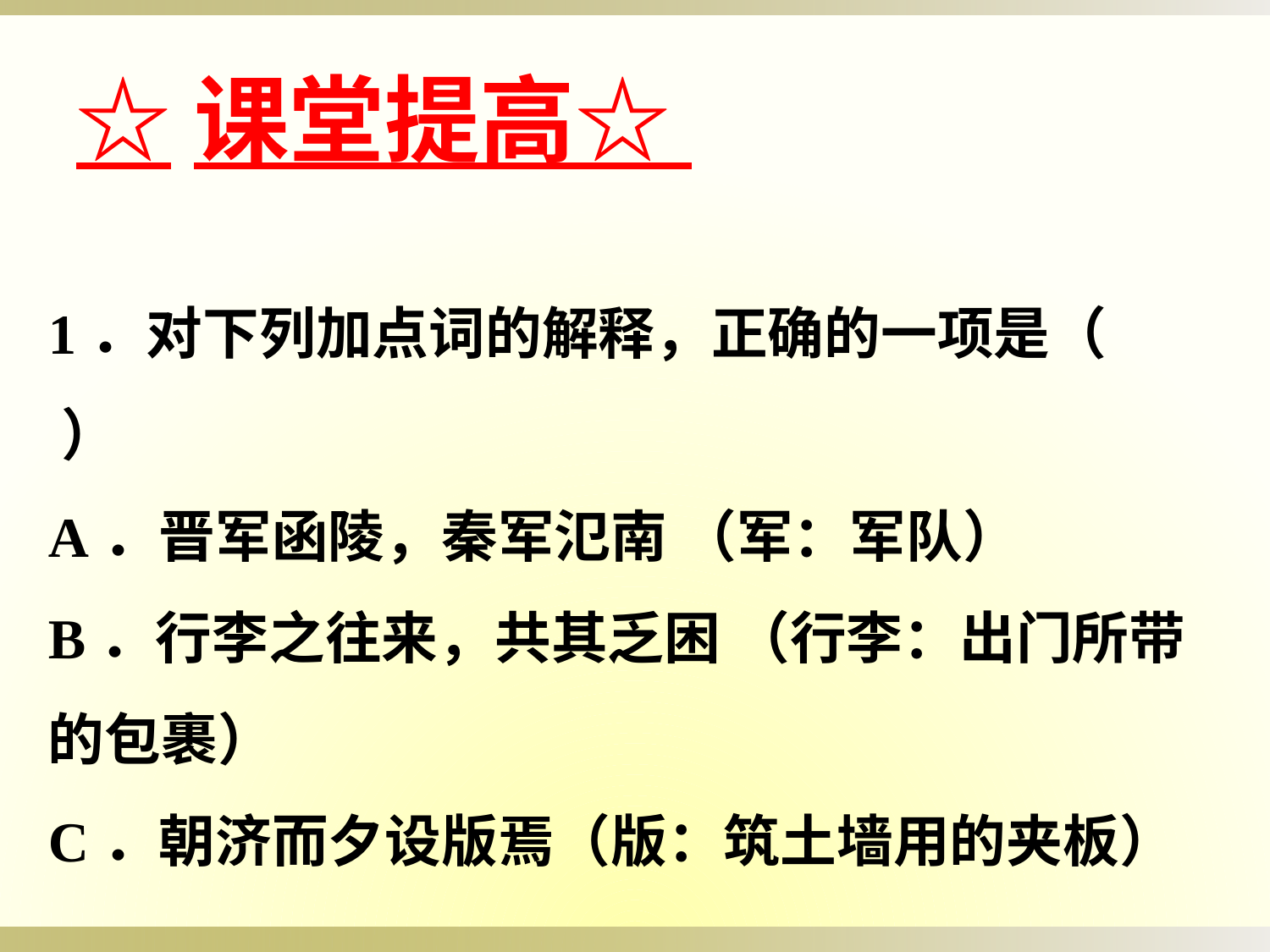

☆课堂提高☆
1．对下列加点词的解释，正确的一项是（     ）
A．晋军函陵，秦军氾南 （军：军队）
B．行李之往来，共其乏困 （行李：出门所带的包裹）
C．朝济而夕设版焉（版：筑土墙用的夹板）
D．秦伯说，与郑人盟  （盟：盟誓）